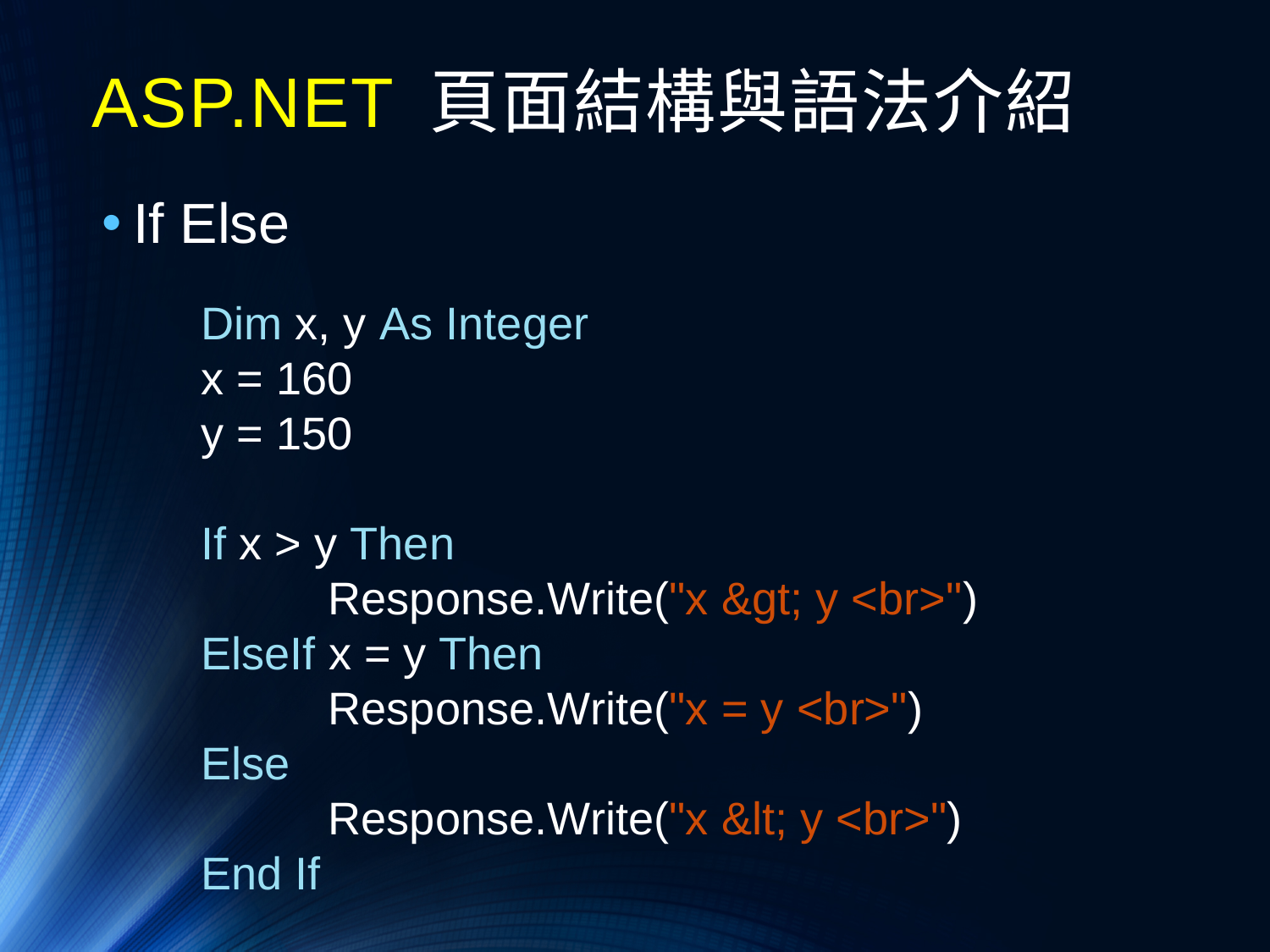

# ASP.NET 頁面結構與語法介紹
If Else

Dim x, y As Integer
x = 160
y = 150

If x > y Then
	Response.Write("x &gt; y <br>")
ElseIf x = y Then
	Response.Write("x = y <br>")
Else
	Response.Write("x &lt; y <br>")
End If